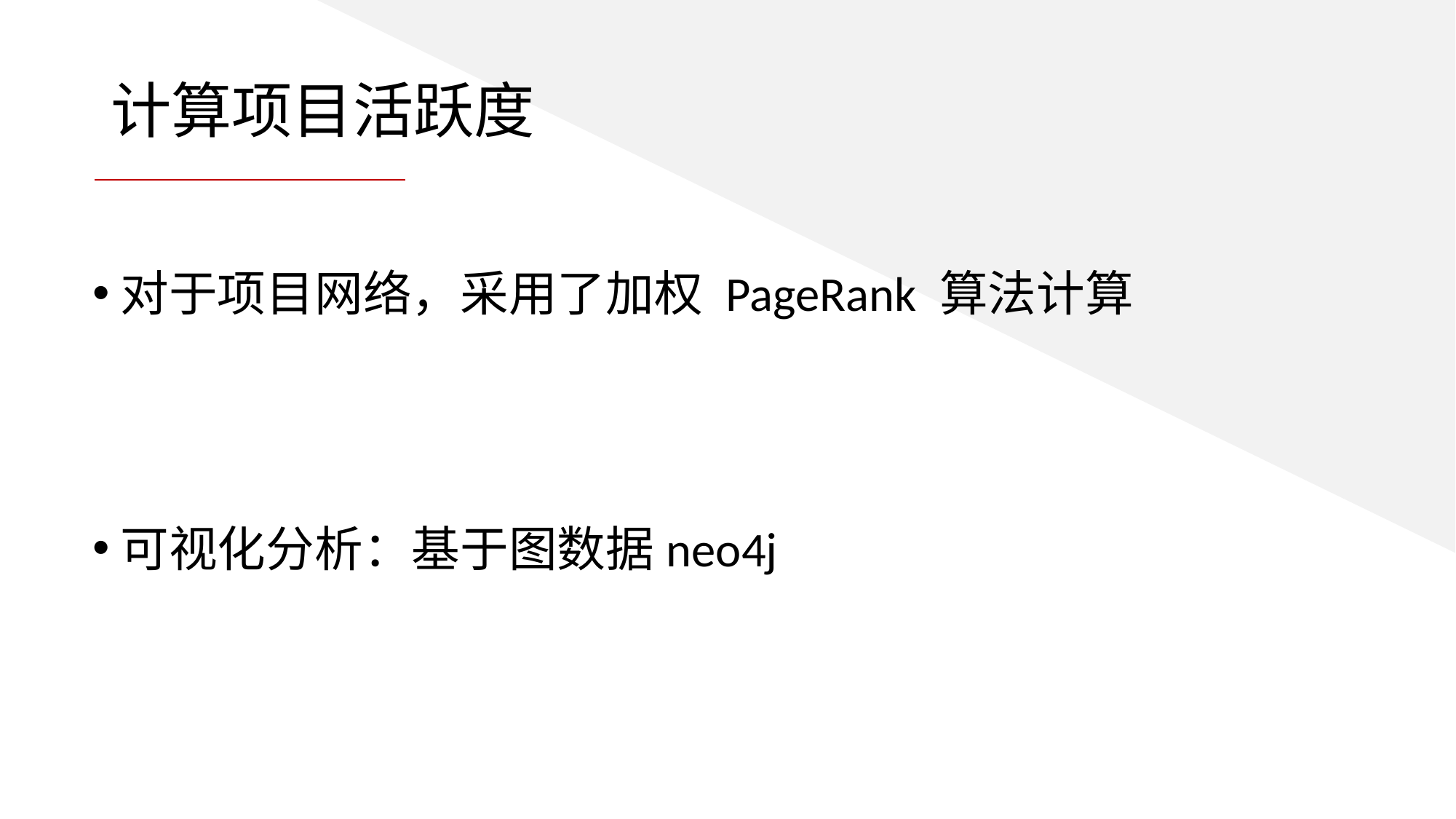

# 计算项目活跃度

对于项目网络，采用了加权 PageRank 算法计算

可视化分析：基于图数据neo4j